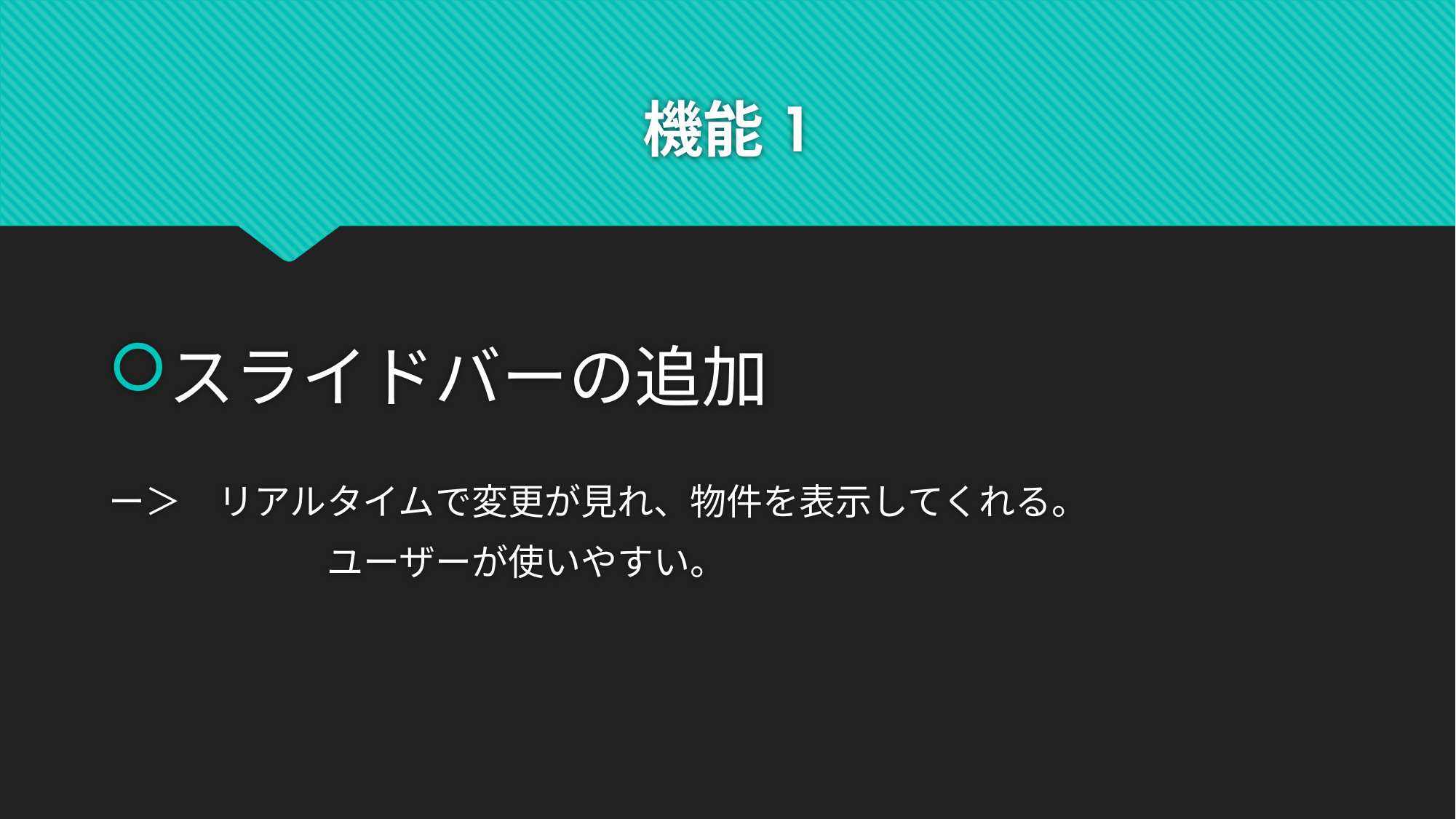

# 機能1
スライドバーの追加

ー＞　リアルタイムで変更が見れ、物件を表示してくれる。
		ユーザーが使いやすい。